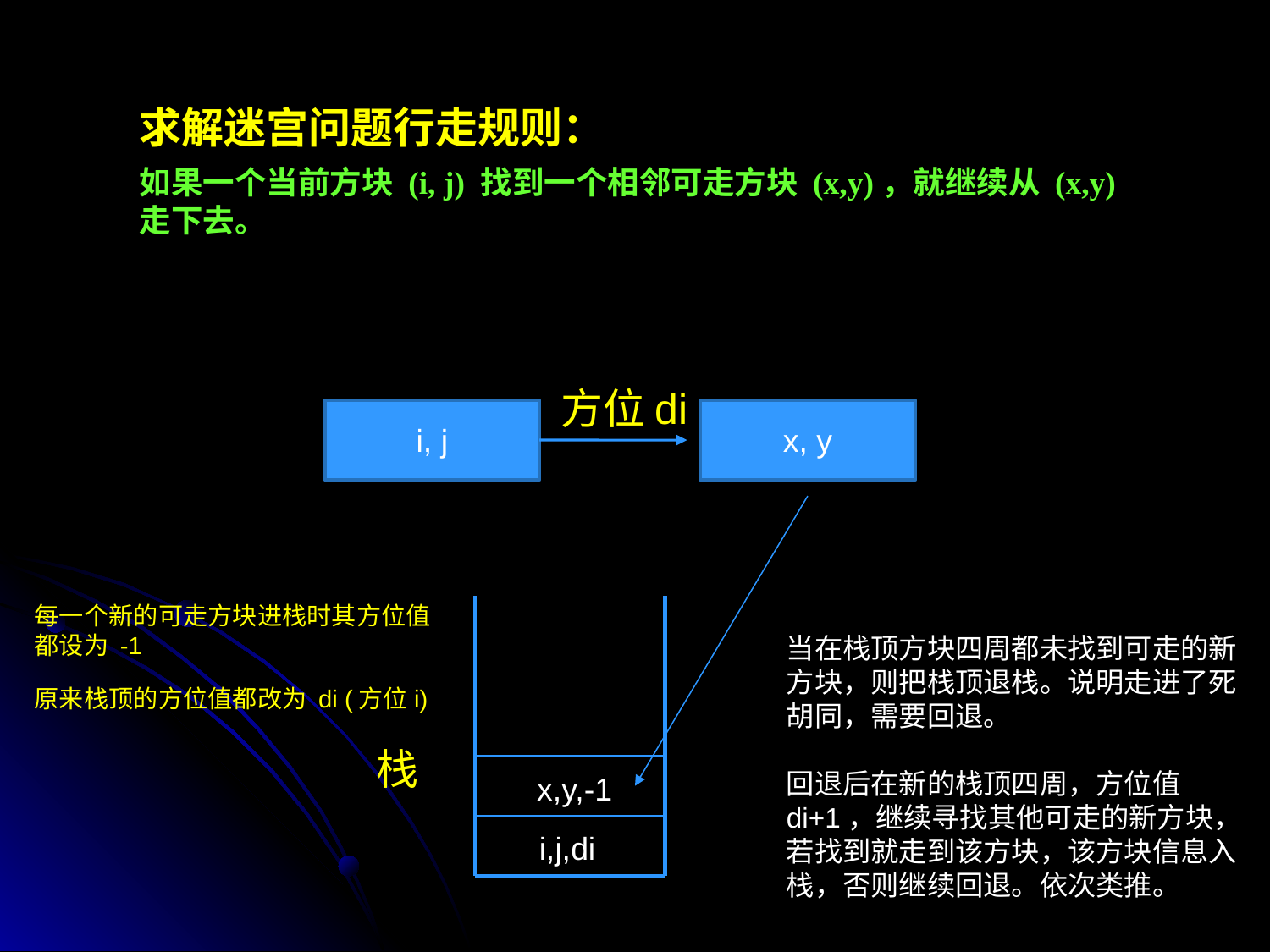

求解迷宫问题行走规则：
如果一个当前方块 (i, j) 找到一个相邻可走方块 (x,y)，就继续从 (x,y) 走下去。
方位di
i, j
x, y
每一个新的可走方块进栈时其方位值都设为 -1
原来栈顶的方位值都改为 di (方位i)
当在栈顶方块四周都未找到可走的新方块，则把栈顶退栈。说明走进了死胡同，需要回退。

回退后在新的栈顶四周，方位值di+1，继续寻找其他可走的新方块，若找到就走到该方块，该方块信息入栈，否则继续回退。依次类推。
栈
x, y, d

x,y,-1
i, j, -1
i,j,di